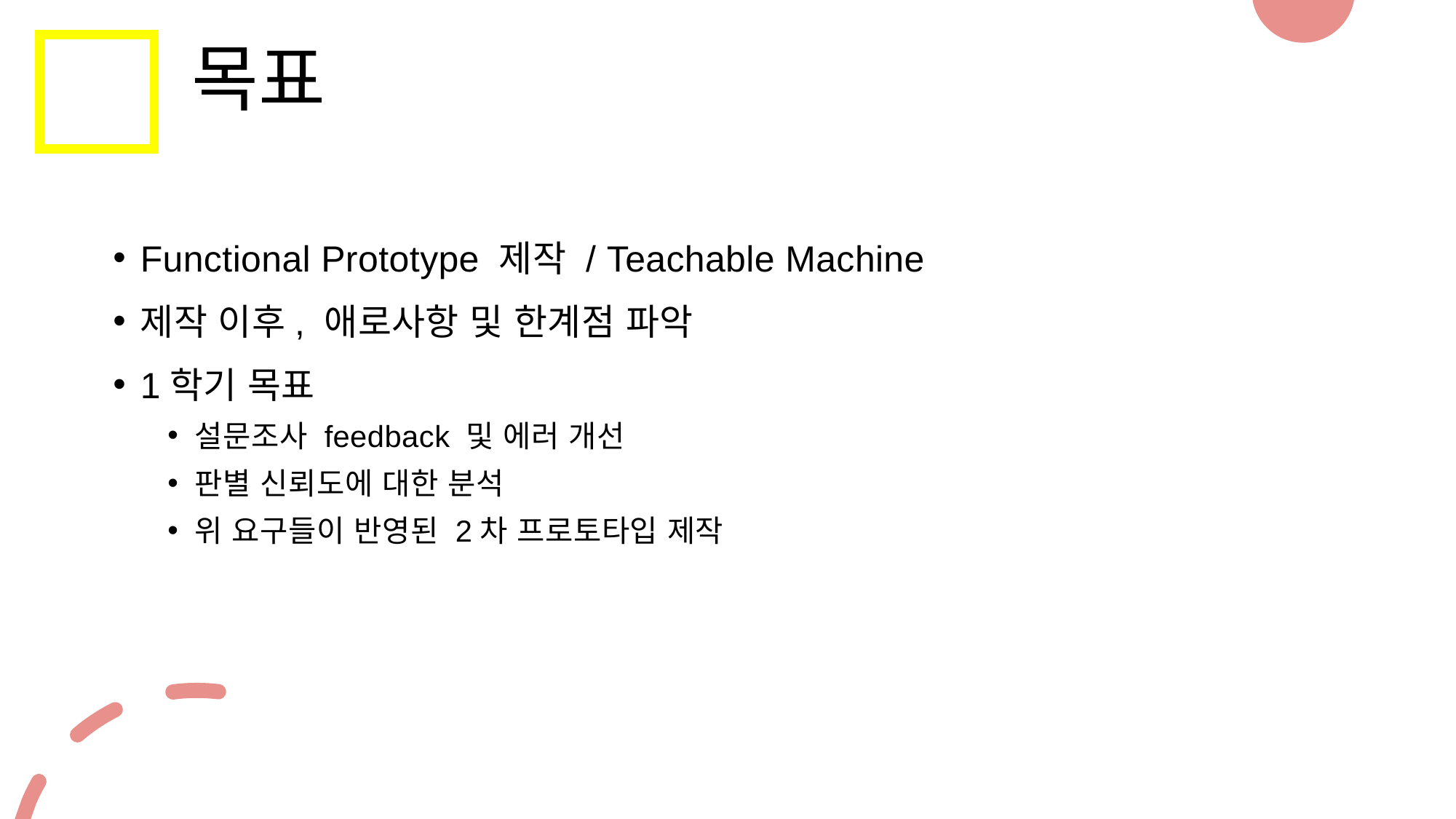

목표

Functional Prototype 제작 / Teachable Machine
제작 이후, 애로사항 및 한계점 파악
1학기 목표
설문조사 feedback 및 에러 개선
판별 신뢰도에 대한 분석
위 요구들이 반영된 2차 프로토타입 제작